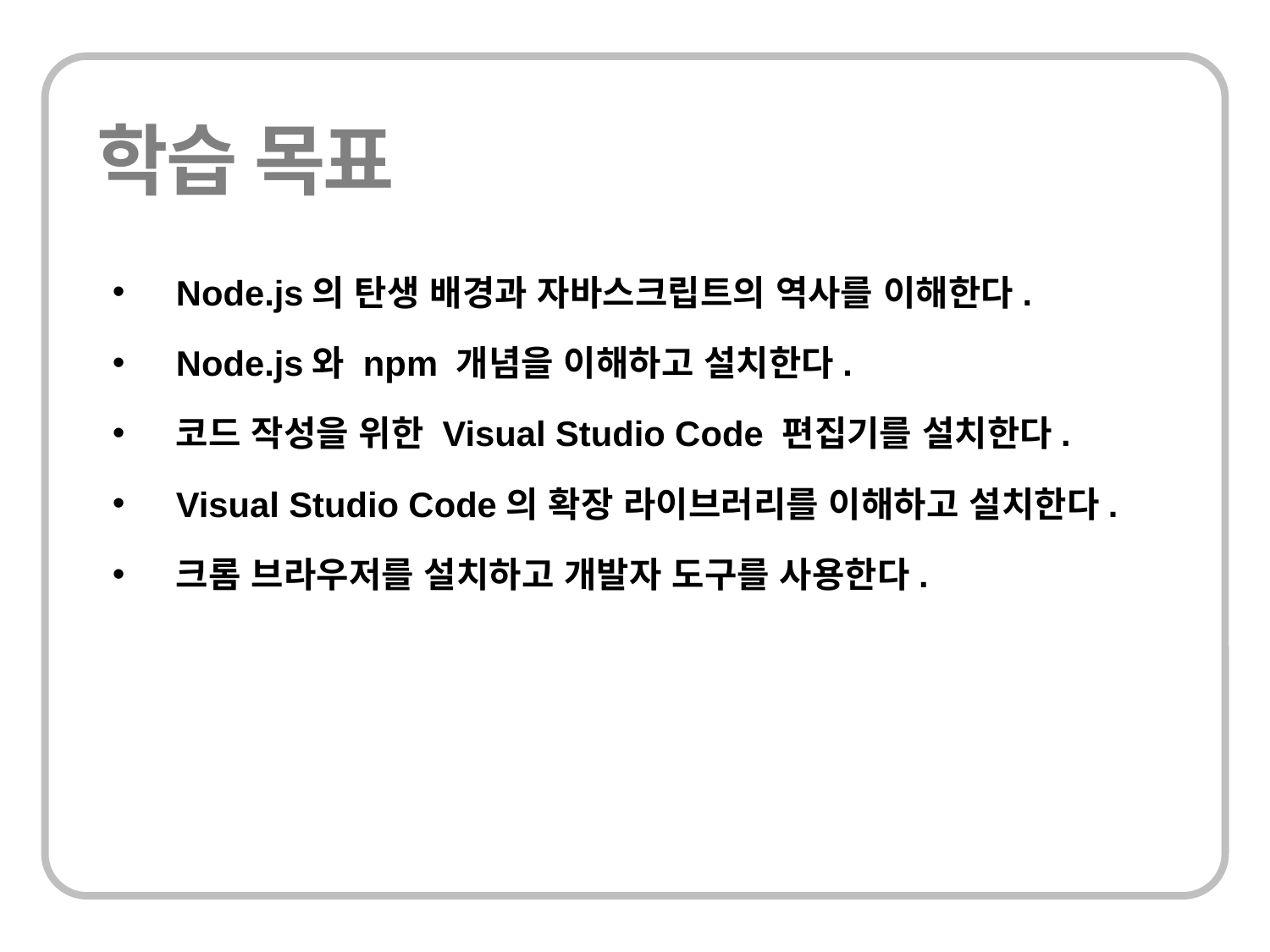

Node.js의 탄생 배경과 자바스크립트의 역사를 이해한다.
Node.js와 npm 개념을 이해하고 설치한다.
코드 작성을 위한 Visual Studio Code 편집기를 설치한다.
Visual Studio Code의 확장 라이브러리를 이해하고 설치한다.
크롬 브라우저를 설치하고 개발자 도구를 사용한다.